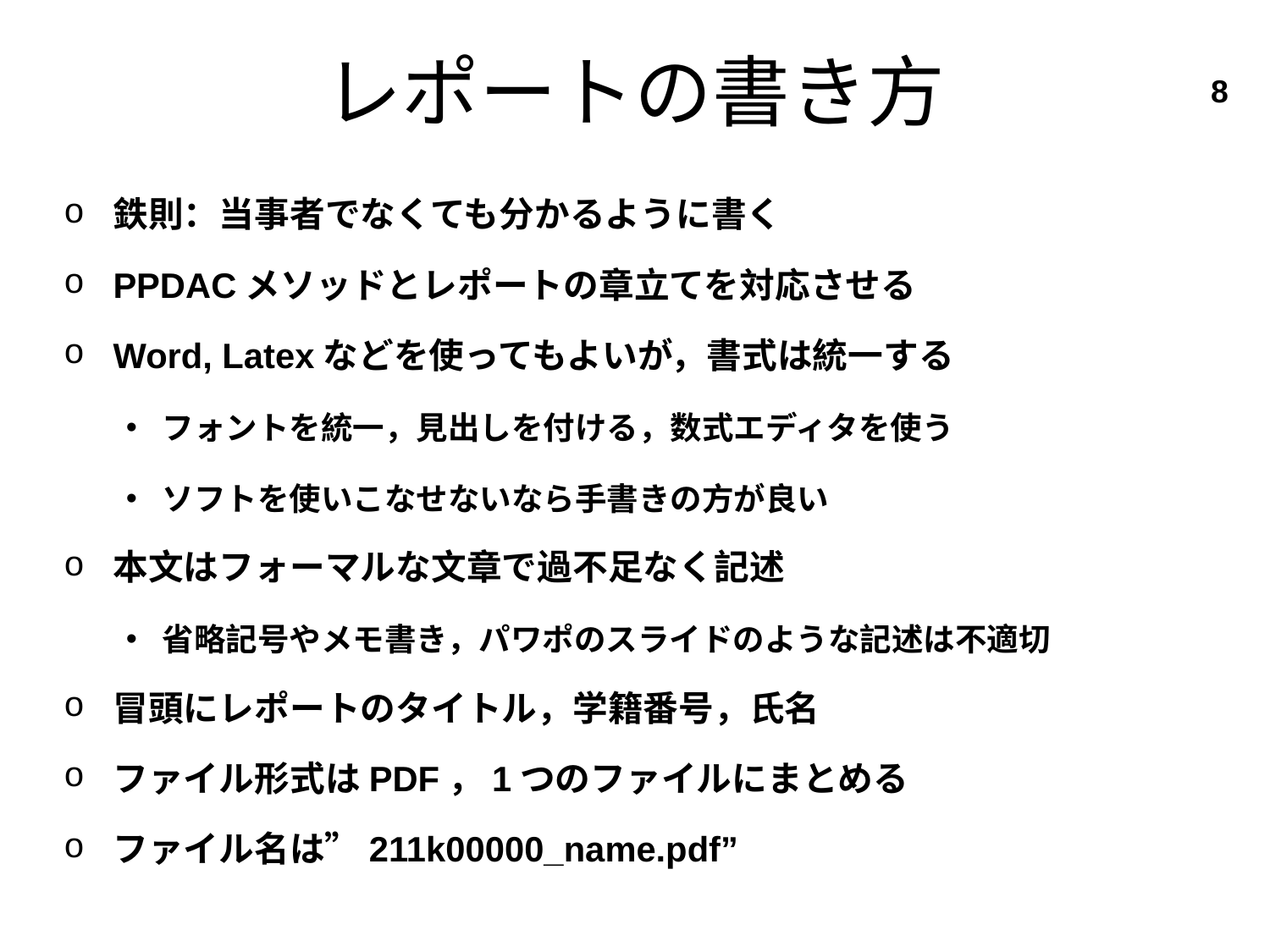

# レポートの書き方
8
鉄則：当事者でなくても分かるように書く
PPDACメソッドとレポートの章立てを対応させる
Word, Latexなどを使ってもよいが，書式は統一する
フォントを統一，見出しを付ける，数式エディタを使う
ソフトを使いこなせないなら手書きの方が良い
本文はフォーマルな文章で過不足なく記述
省略記号やメモ書き，パワポのスライドのような記述は不適切
冒頭にレポートのタイトル，学籍番号，氏名
ファイル形式はPDF，1つのファイルにまとめる
ファイル名は”211k00000_name.pdf”